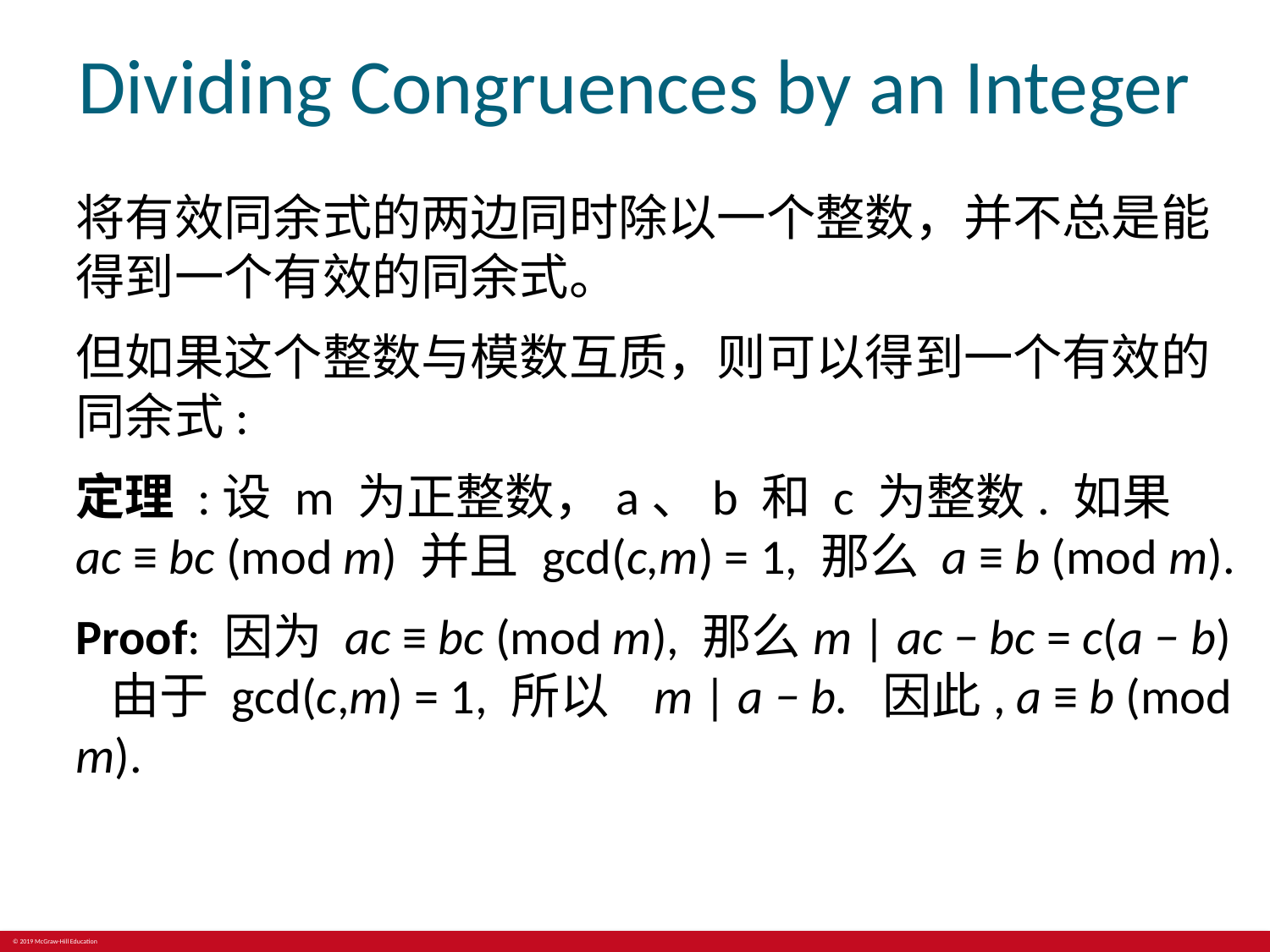

# Dividing Congruences by an Integer
将有效同余式的两边同时除以一个整数，并不总是能得到一个有效的同余式。
但如果这个整数与模数互质，则可以得到一个有效的同余式:
定理 :设 m 为正整数，a、b 和 c 为整数. 如果 ac ≡ bc (mod m) 并且 gcd(c,m) = 1, 那么 a ≡ b (mod m).
Proof: 因为 ac ≡ bc (mod m), 那么m | ac − bc = c(a − b)   由于 gcd(c,m) = 1, 所以   m | a − b.  因此, a ≡ b (mod m).